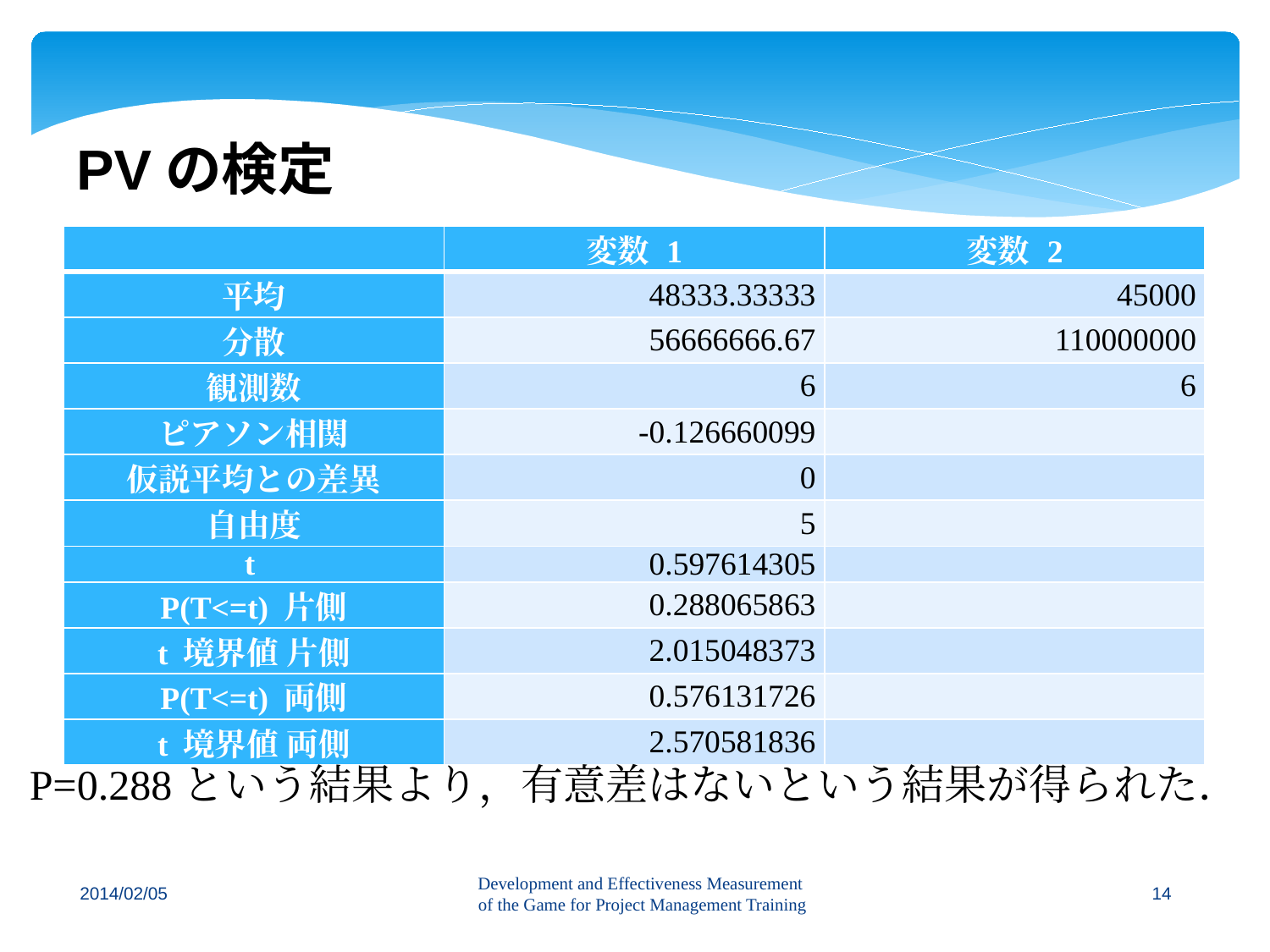

PVの検定
|  | 変数 1 | 変数 2 |
| --- | --- | --- |
| 平均 | 48333.33333 | 45000 |
| 分散 | 56666666.67 | 110000000 |
| 観測数 | 6 | 6 |
| ピアソン相関 | -0.126660099 |  |
| 仮説平均との差異 | 0 |  |
| 自由度 | 5 |  |
| t | 0.597614305 |  |
| P(T<=t) 片側 | 0.288065863 |  |
| t 境界値 片側 | 2.015048373 |  |
| P(T<=t) 両側 | 0.576131726 |  |
| t 境界値 両側 | 2.570581836 |  |
P=0.288という結果より，有意差はないという結果が得られた．
14
2014/02/05
Development and Effectiveness Measurement
of the Game for Project Management Training